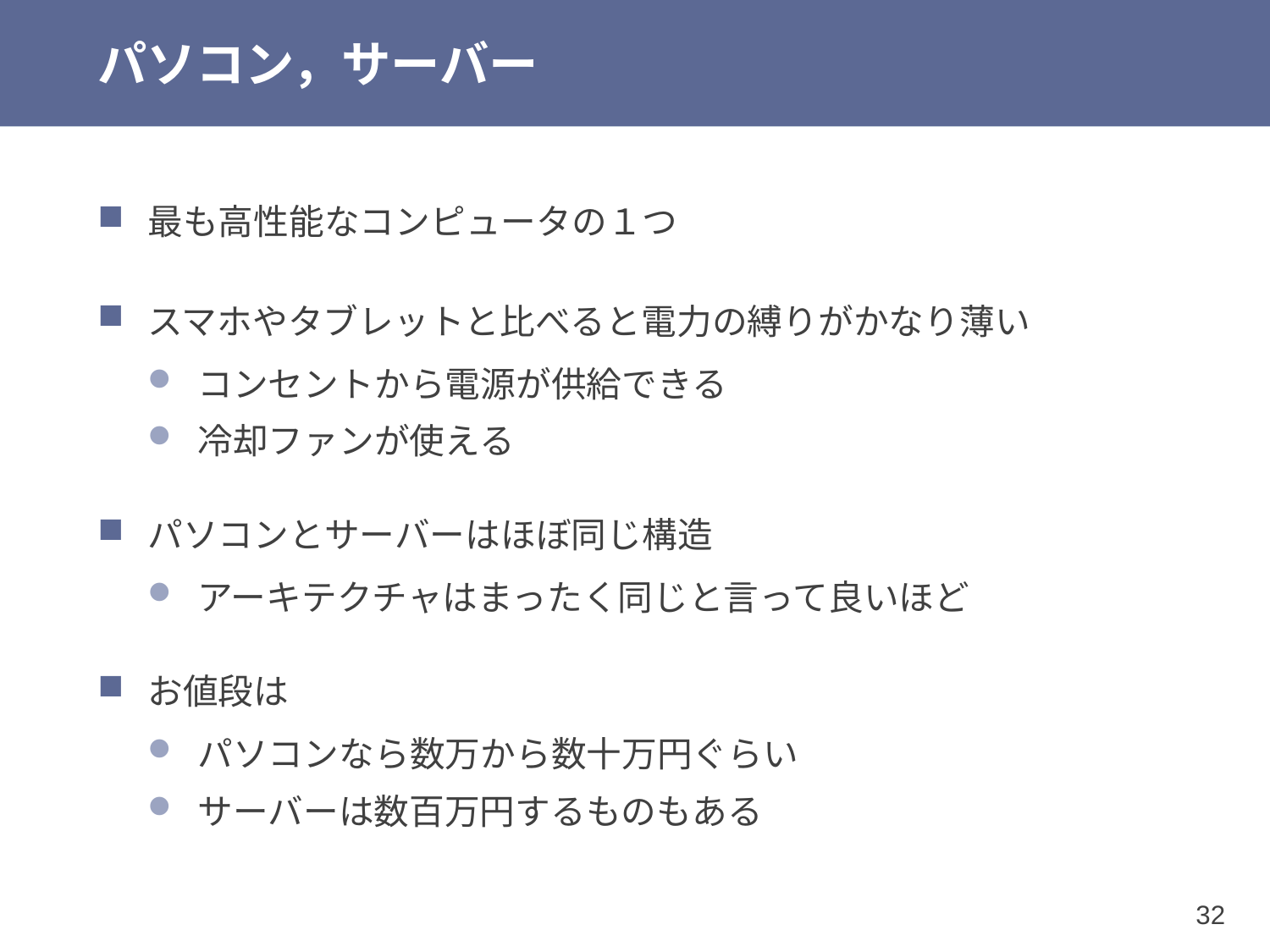

# パソコン，サーバー
最も高性能なコンピュータの１つ
スマホやタブレットと比べると電力の縛りがかなり薄い
コンセントから電源が供給できる
冷却ファンが使える
パソコンとサーバーはほぼ同じ構造
アーキテクチャはまったく同じと言って良いほど
お値段は
パソコンなら数万から数十万円ぐらい
サーバーは数百万円するものもある